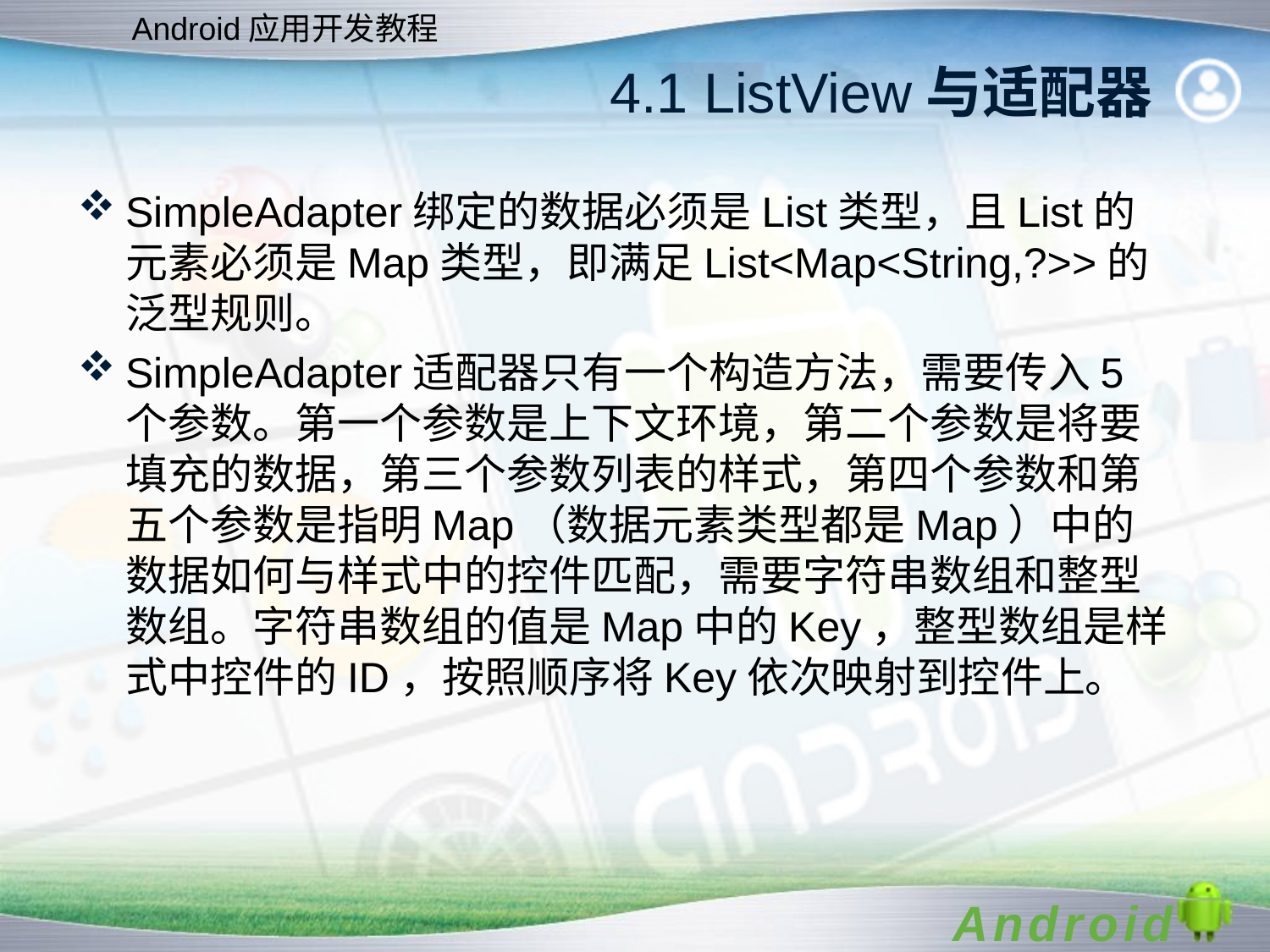

# 4.1 ListView与适配器
SimpleAdapter绑定的数据必须是List类型，且List的元素必须是Map类型，即满足List<Map<String,?>>的泛型规则。
SimpleAdapter适配器只有一个构造方法，需要传入5个参数。第一个参数是上下文环境，第二个参数是将要填充的数据，第三个参数列表的样式，第四个参数和第五个参数是指明Map（数据元素类型都是Map）中的数据如何与样式中的控件匹配，需要字符串数组和整型数组。字符串数组的值是Map中的Key，整型数组是样式中控件的ID，按照顺序将Key依次映射到控件上。